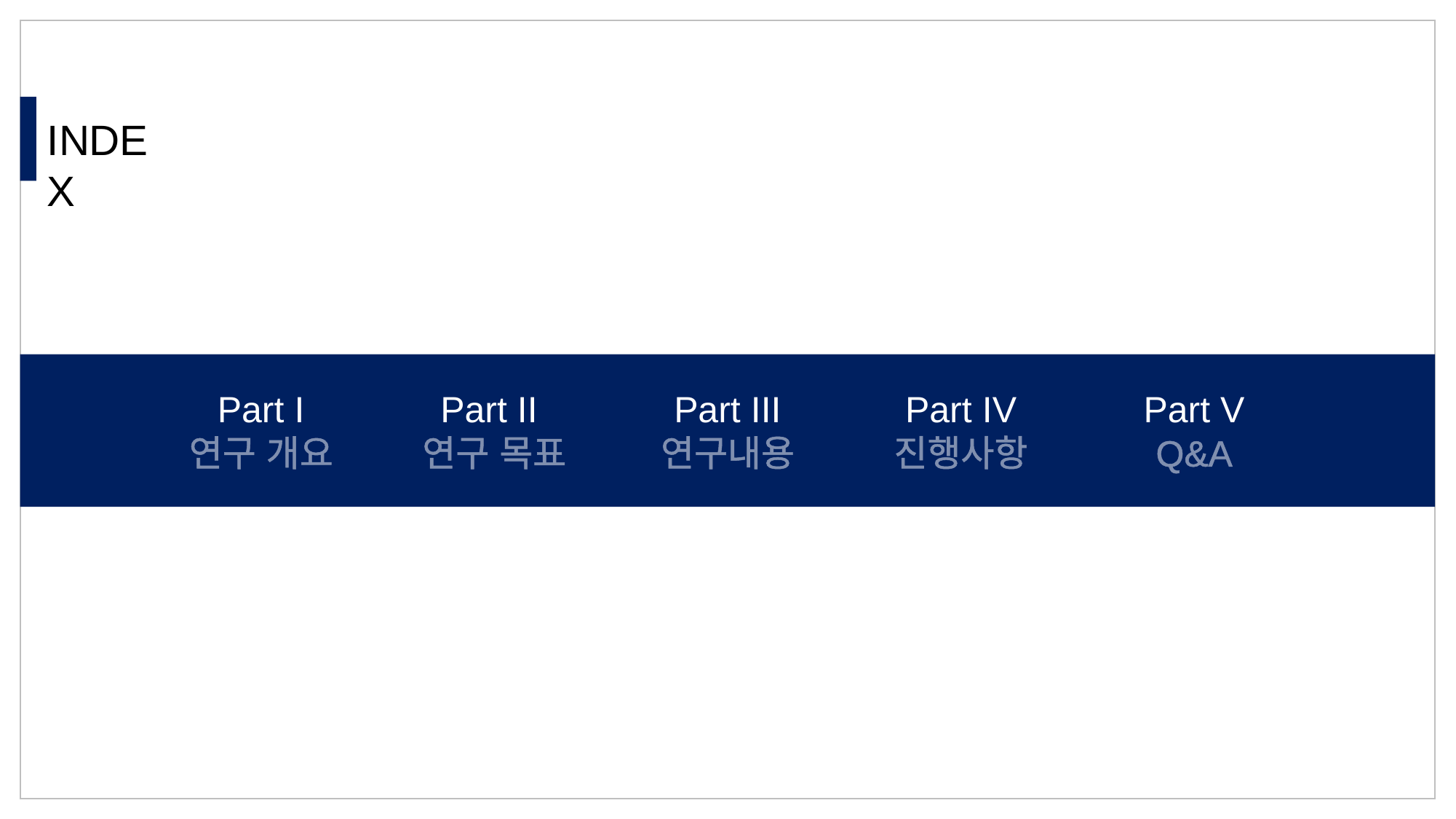

INDEX

Part I
연구 개요
Part II
연구 목표
Part III
연구내용
Part IV
진행사항
Part V
Q&A